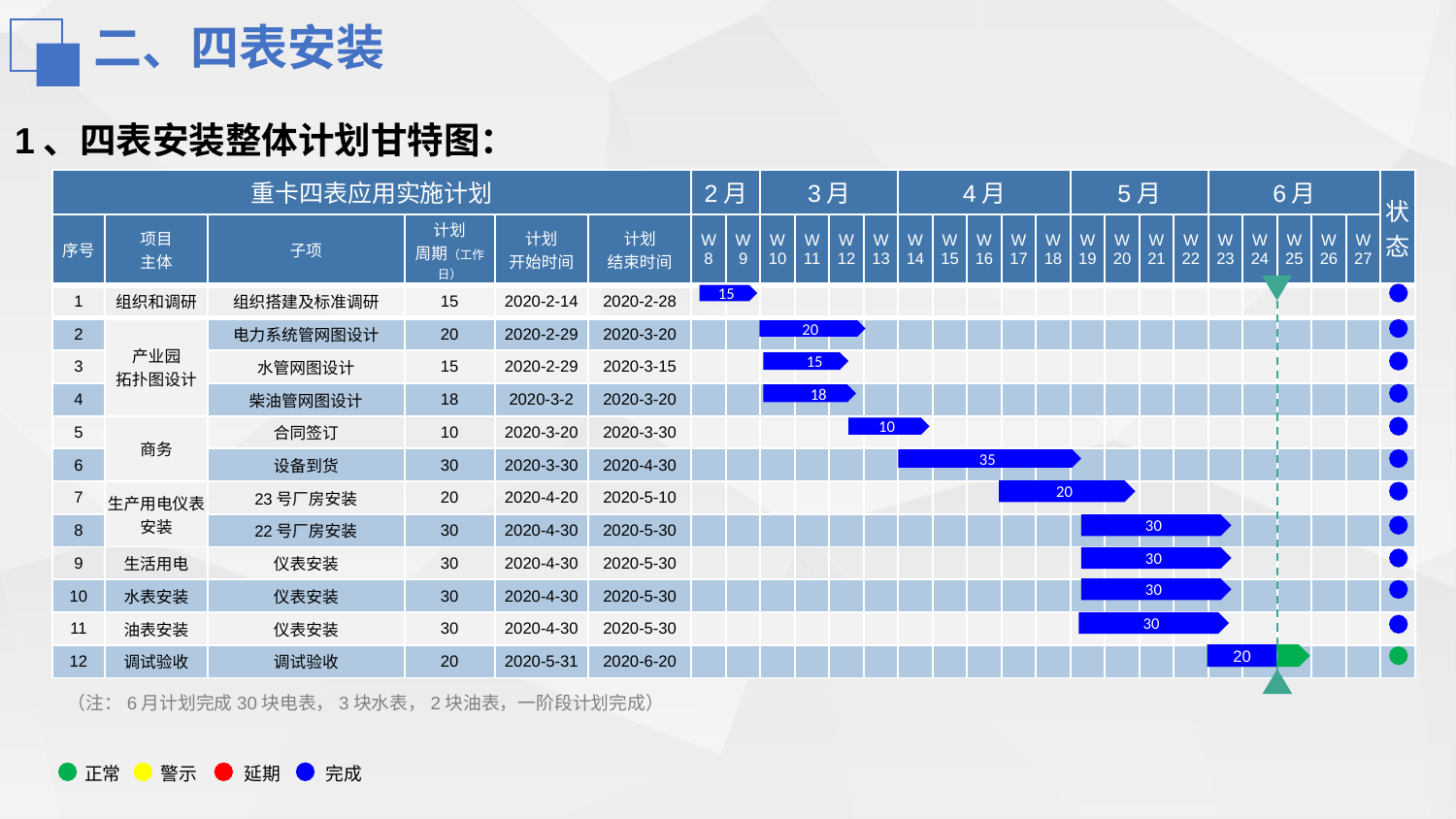

二、四表安装

1、四表安装整体计划甘特图：
| 重卡四表应用实施计划 |  |  |  |  |  | 2月 |  | 3月 |  |  |  | 4月 |  |  |  |  | 5月 |  |  |  | 6月 |  |  |  |  | 状态 |
| --- | --- | --- | --- | --- | --- | --- | --- | --- | --- | --- | --- | --- | --- | --- | --- | --- | --- | --- | --- | --- | --- | --- | --- | --- | --- | --- |
| 序号 | 项目 主体 | 子项 | 计划 周期（工作日） | 计划 开始时间 | 计划 结束时间 | W 8 | W 9 | W 10 | W 11 | W 12 | W 13 | W 14 | W 15 | W 16 | W 17 | W 18 | W 19 | W 20 | W 21 | W 22 | W 23 | W 24 | W 25 | W 26 | W 27 |  |
| 1 | 组织和调研 | 组织搭建及标准调研 | 15 | 2020-2-14 | 2020-2-28 |  |  |  |  |  |  |  |  |  |  |  |  |  |  |  |  |  |  |  |  |  |
| 2 | 产业园 拓扑图设计 | 电力系统管网图设计 | 20 | 2020-2-29 | 2020-3-20 |  |  |  |  |  |  |  |  |  |  |  |  |  |  |  |  |  |  |  |  |  |
| 3 |  | 水管网图设计 | 15 | 2020-2-29 | 2020-3-15 |  |  |  |  |  |  |  |  |  |  |  |  |  |  |  |  |  |  |  |  |  |
| 4 |  | 柴油管网图设计 | 18 | 2020-3-2 | 2020-3-20 |  |  |  |  |  |  |  |  |  |  |  |  |  |  |  |  |  |  |  |  |  |
| 5 | 商务 | 合同签订 | 10 | 2020-3-20 | 2020-3-30 |  |  |  |  |  |  |  |  |  |  |  |  |  |  |  |  |  |  |  |  |  |
| 6 |  | 设备到货 | 30 | 2020-3-30 | 2020-4-30 |  |  |  |  |  |  |  |  |  |  |  |  |  |  |  |  |  |  |  |  |  |
| 7 | 生产用电仪表安装 | 23号厂房安装 | 20 | 2020-4-20 | 2020-5-10 |  |  |  |  |  |  |  |  |  |  |  |  |  |  |  |  |  |  |  |  |  |
| 8 |  | 22号厂房安装 | 30 | 2020-4-30 | 2020-5-30 |  |  |  |  |  |  |  |  |  |  |  |  |  |  |  |  |  |  |  |  |  |
| 9 | 生活用电 | 仪表安装 | 30 | 2020-4-30 | 2020-5-30 |  |  |  |  |  |  |  |  |  |  |  |  |  |  |  |  |  |  |  |  |  |
| 10 | 水表安装 | 仪表安装 | 30 | 2020-4-30 | 2020-5-30 |  |  |  |  |  |  |  |  |  |  |  |  |  |  |  |  |  |  |  |  |  |
| 11 | 油表安装 | 仪表安装 | 30 | 2020-4-30 | 2020-5-30 |  |  |  |  |  |  |  |  |  |  |  |  |  |  |  |  |  |  |  |  |  |
| 12 | 调试验收 | 调试验收 | 20 | 2020-5-31 | 2020-6-20 |  |  |  |  |  |  |  |  |  |  |  |  |  |  |  |  |  |  |  |  |  |

15

20

      15

      18

10

35
20

30

30

30

30

20

（注：6月计划完成30块电表，3块水表，2块油表，一阶段计划完成）
完成
警示
延期
正常

7